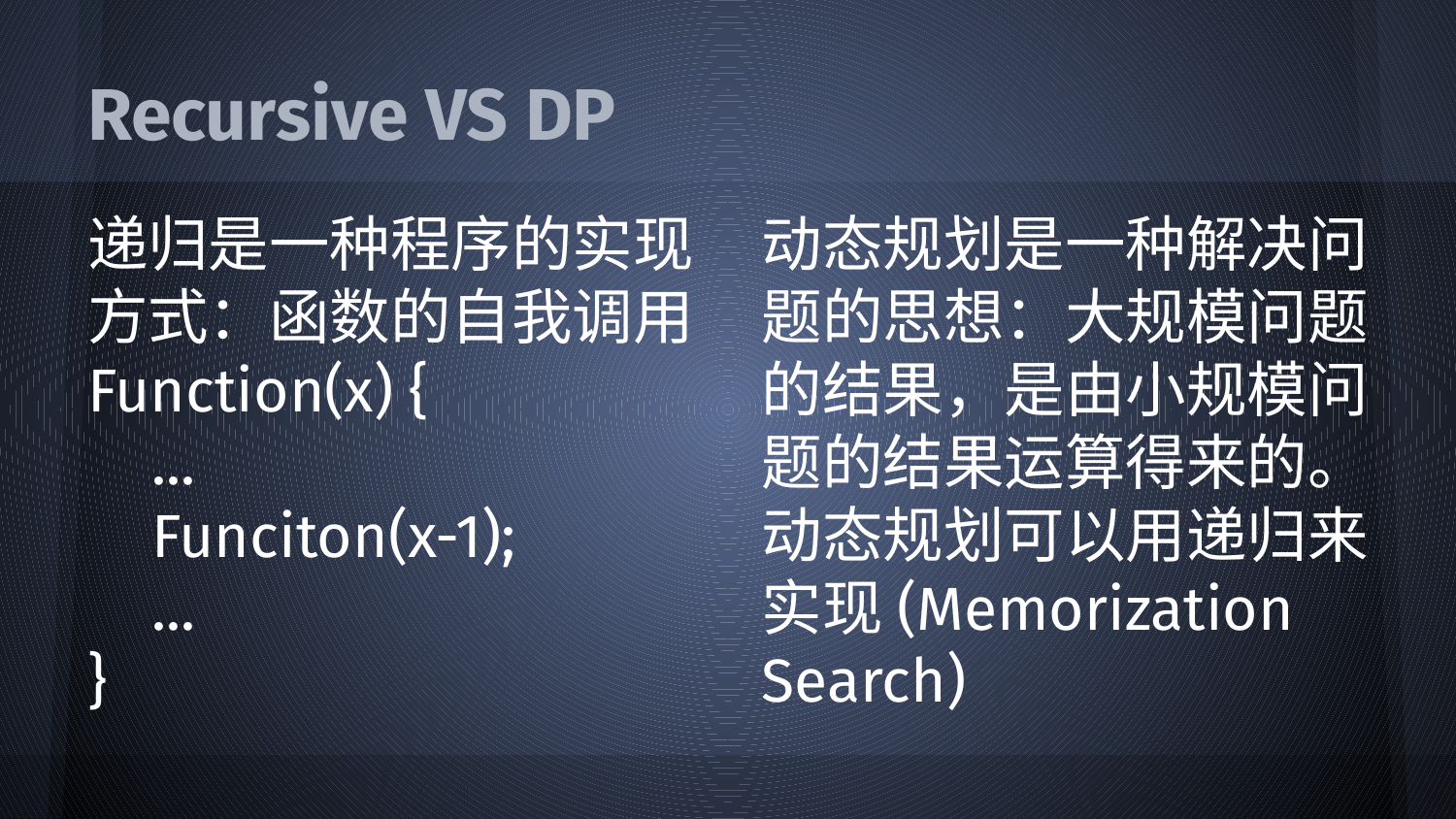

# Recursive VS DP
递归是一种程序的实现方式：函数的自我调用
Function(x) {
    ...
    Funciton(x-1);
    ...
}
动态规划是一种解决问题的思想：大规模问题的结果，是由小规模问题的结果运算得来的。
动态规划可以用递归来实现(Memorization Search)